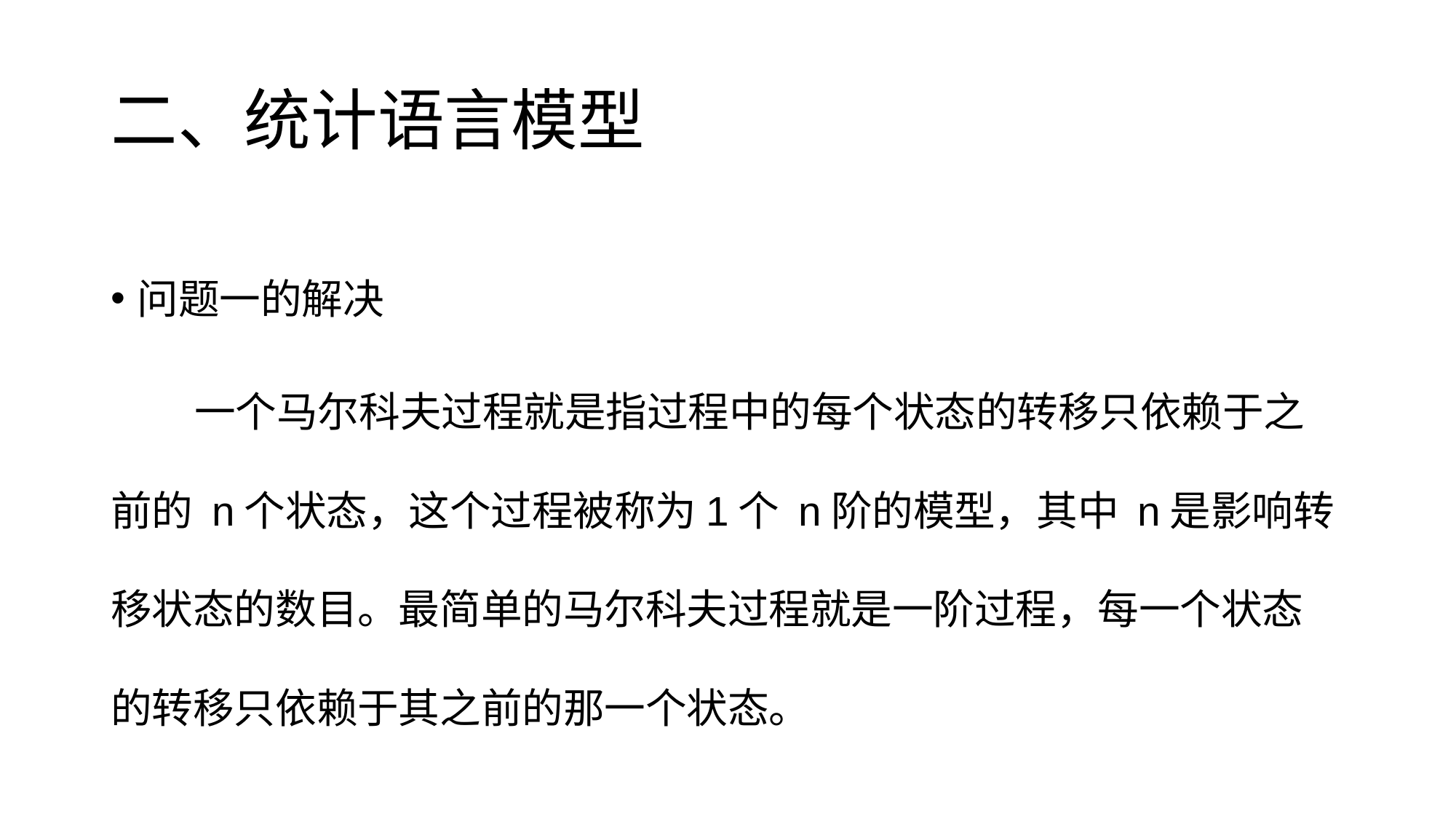

# 二、统计语言模型
问题一的解决
        一个马尔科夫过程就是指过程中的每个状态的转移只依赖于之前的 n个状态，这个过程被称为1个 n阶的模型，其中 n是影响转移状态的数目。最简单的马尔科夫过程就是一阶过程，每一个状态的转移只依赖于其之前的那一个状态。